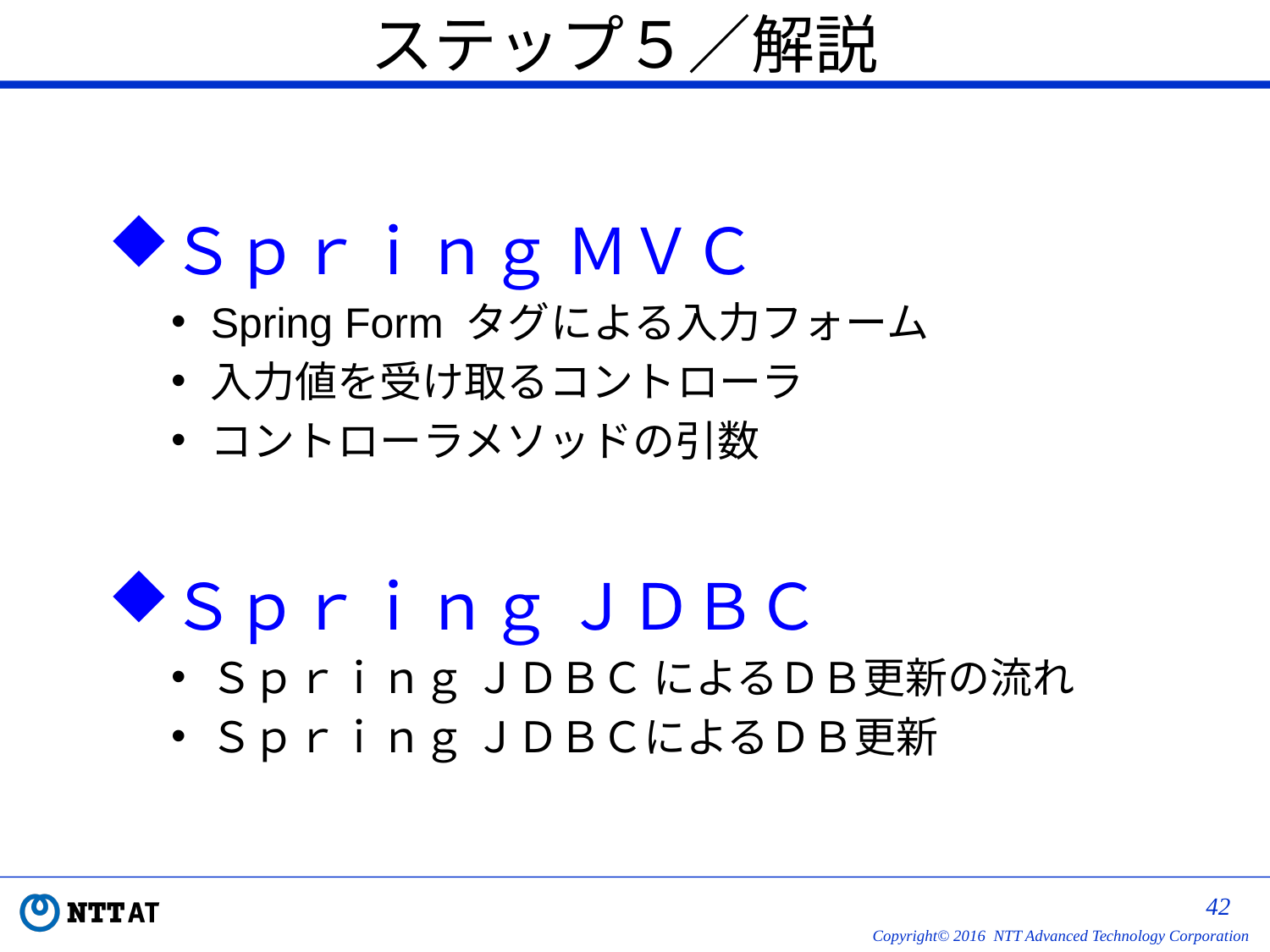

# ステップ５／解説
Ｓｐｒｉｎｇ ＭＶＣ
Spring Form タグによる入力フォーム
入力値を受け取るコントローラ
コントローラメソッドの引数

Ｓｐｒｉｎｇ ＪＤＢＣ
Ｓｐｒｉｎｇ ＪＤＢＣ によるＤＢ更新の流れ
Ｓｐｒｉｎｇ ＪＤＢＣによるＤＢ更新
42